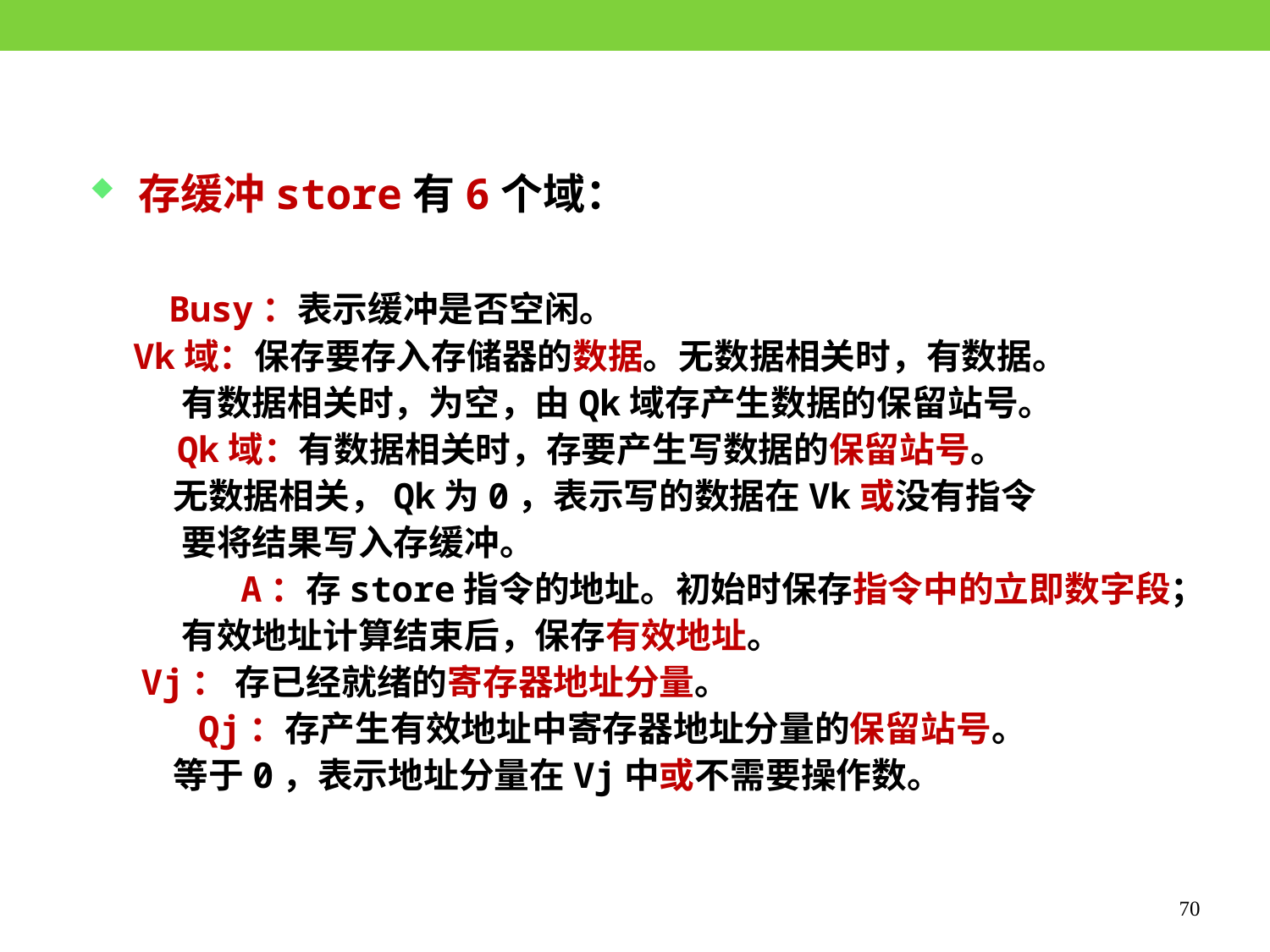

存缓冲store有6个域：

   Busy：表示缓冲是否空闲。
    Vk域：保存要存入存储器的数据。无数据相关时，有数据。
          有数据相关时，为空，由Qk域存产生数据的保留站号。
    Qk域：有数据相关时，存要产生写数据的保留站号。
          无数据相关，Qk为0，表示写的数据在Vk或没有指令
          要将结果写入存缓冲。
       A：存store指令的地址。初始时保存指令中的立即数字段；
          有效地址计算结束后，保存有效地址。
     Vj： 存已经就绪的寄存器地址分量。
     Qj：存产生有效地址中寄存器地址分量的保留站号。
         等于0，表示地址分量在Vj中或不需要操作数。

70